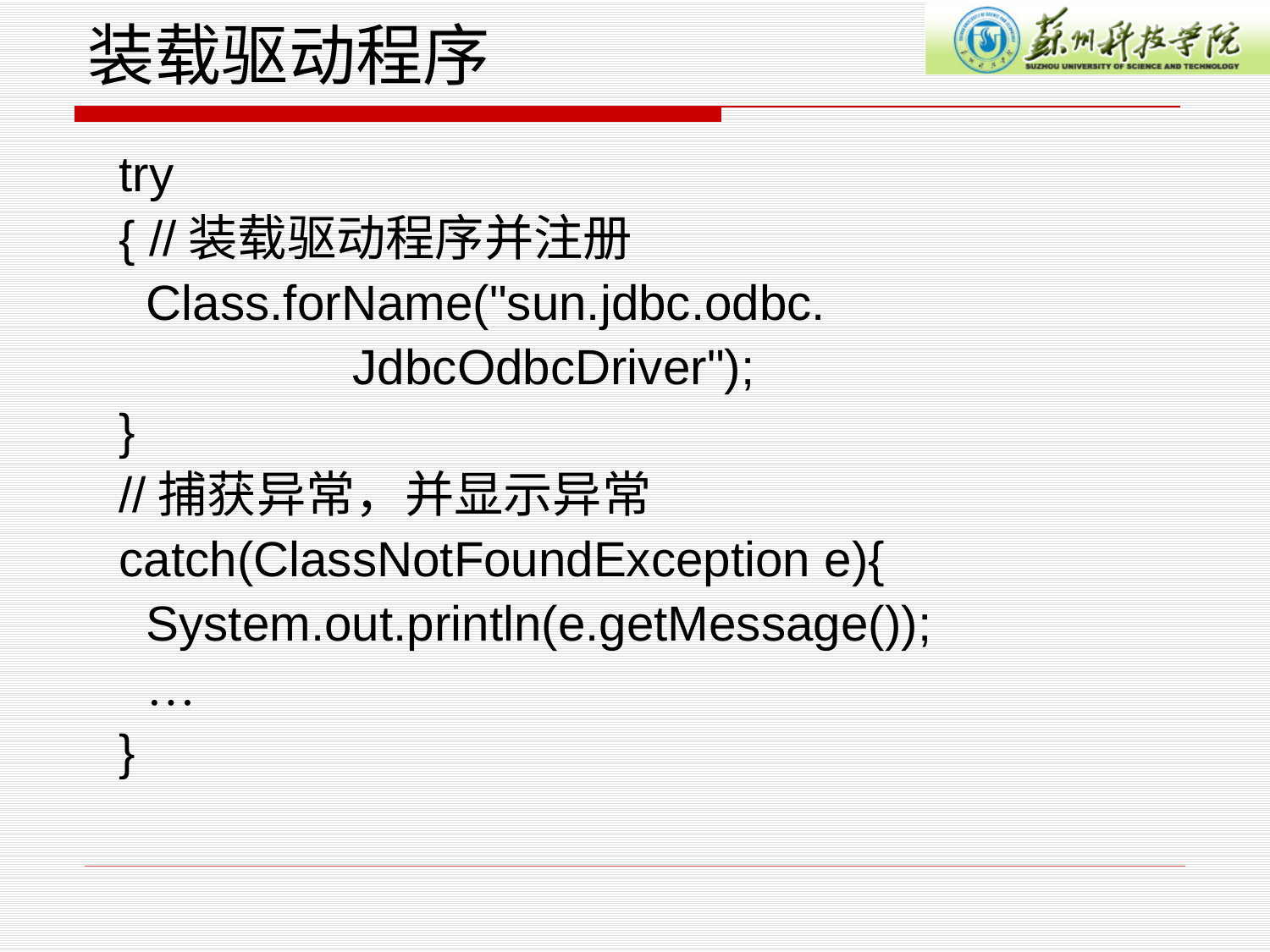

# 装载驱动程序
  try
  { //装载驱动程序并注册
    Class.forName("sun.jdbc.odbc.
                   JdbcOdbcDriver");
  }
  //捕获异常，并显示异常
  catch(ClassNotFoundException e){
    System.out.println(e.getMessage());
    …
  }